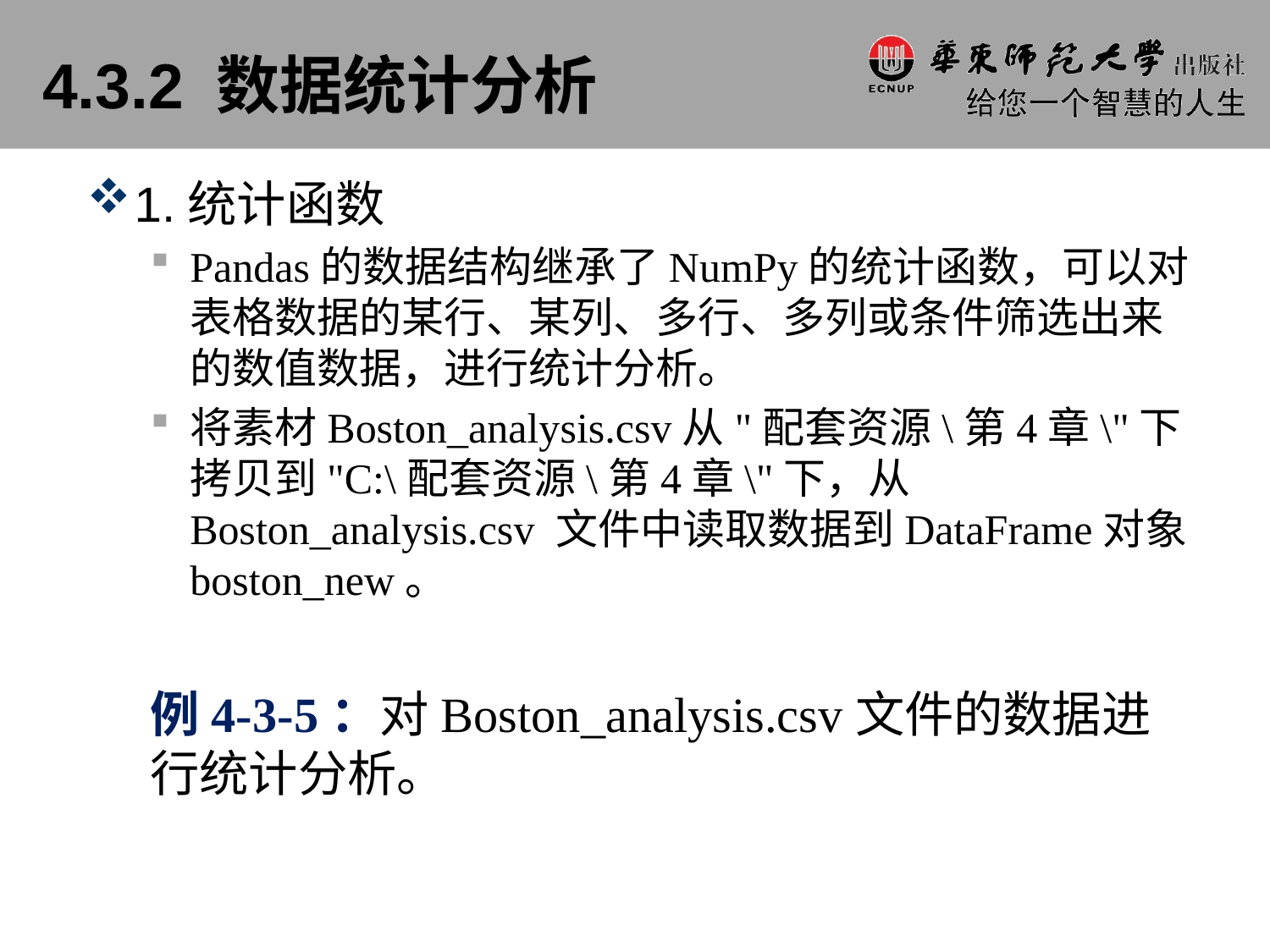

# 4.3.2 数据统计分析
1.统计函数
Pandas的数据结构继承了NumPy的统计函数，可以对表格数据的某行、某列、多行、多列或条件筛选出来的数值数据，进行统计分析。
将素材Boston_analysis.csv从"配套资源\第4章\"下拷贝到"C:\配套资源\第4章\"下，从Boston_analysis.csv 文件中读取数据到DataFrame对象boston_new。

例4-3-5：对Boston_analysis.csv文件的数据进行统计分析。